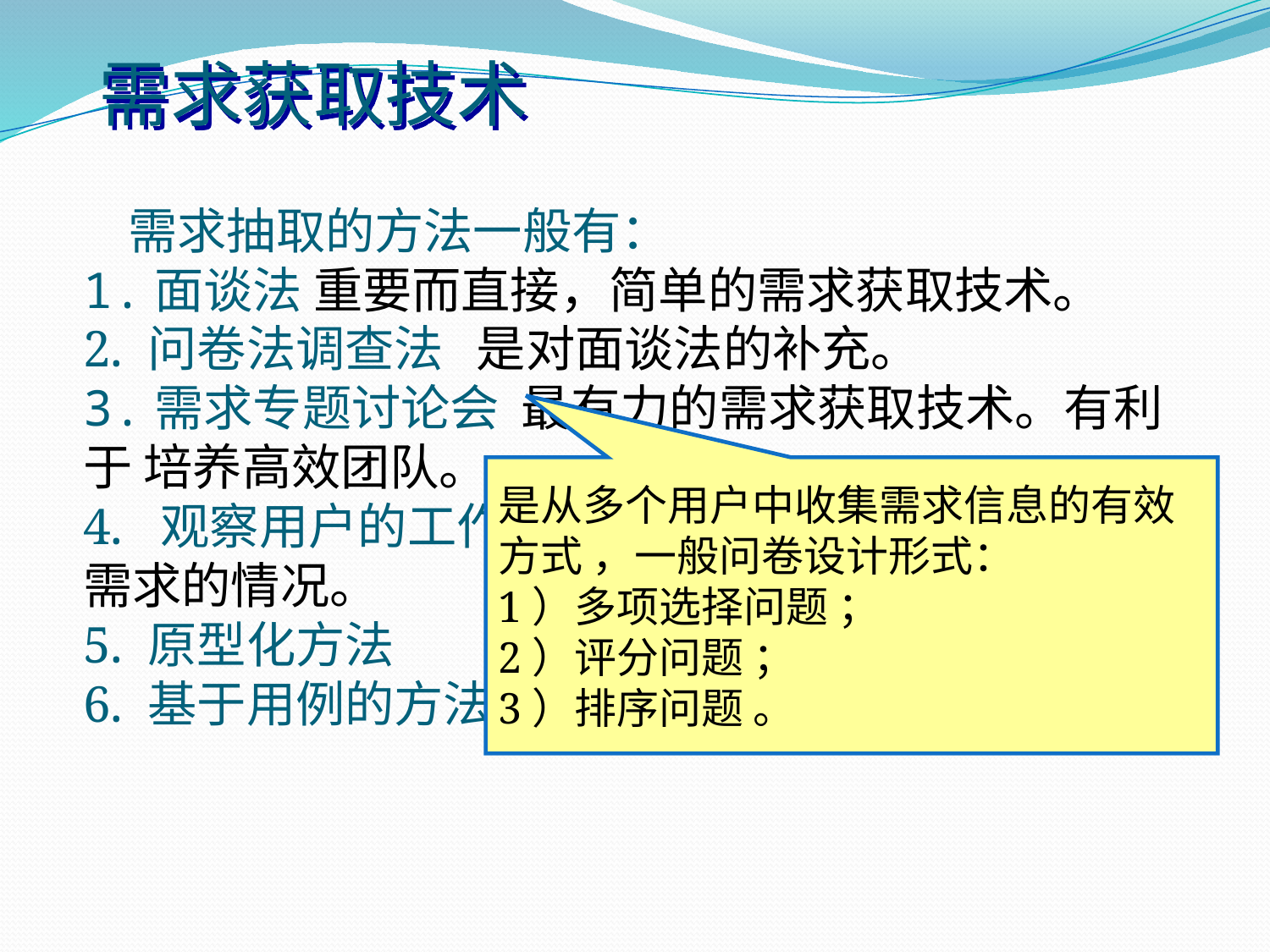

需求获取技术
   需求抽取的方法一般有：
1.面谈法 重要而直接，简单的需求获取技术。
2. 问卷法调查法   是对面谈法的补充。
3.需求专题讨论会  最有力的需求获取技术。有利  于 培养高效团队。
4.  观察用户的工作流程   适用于用户无法准确表达需求的情况。
5. 原型化方法
6. 基于用例的方法
是从多个用户中收集需求信息的有效方式 ，一般问卷设计形式：
1）多项选择问题 ；
2）评分问题 ；
3）排序问题 。